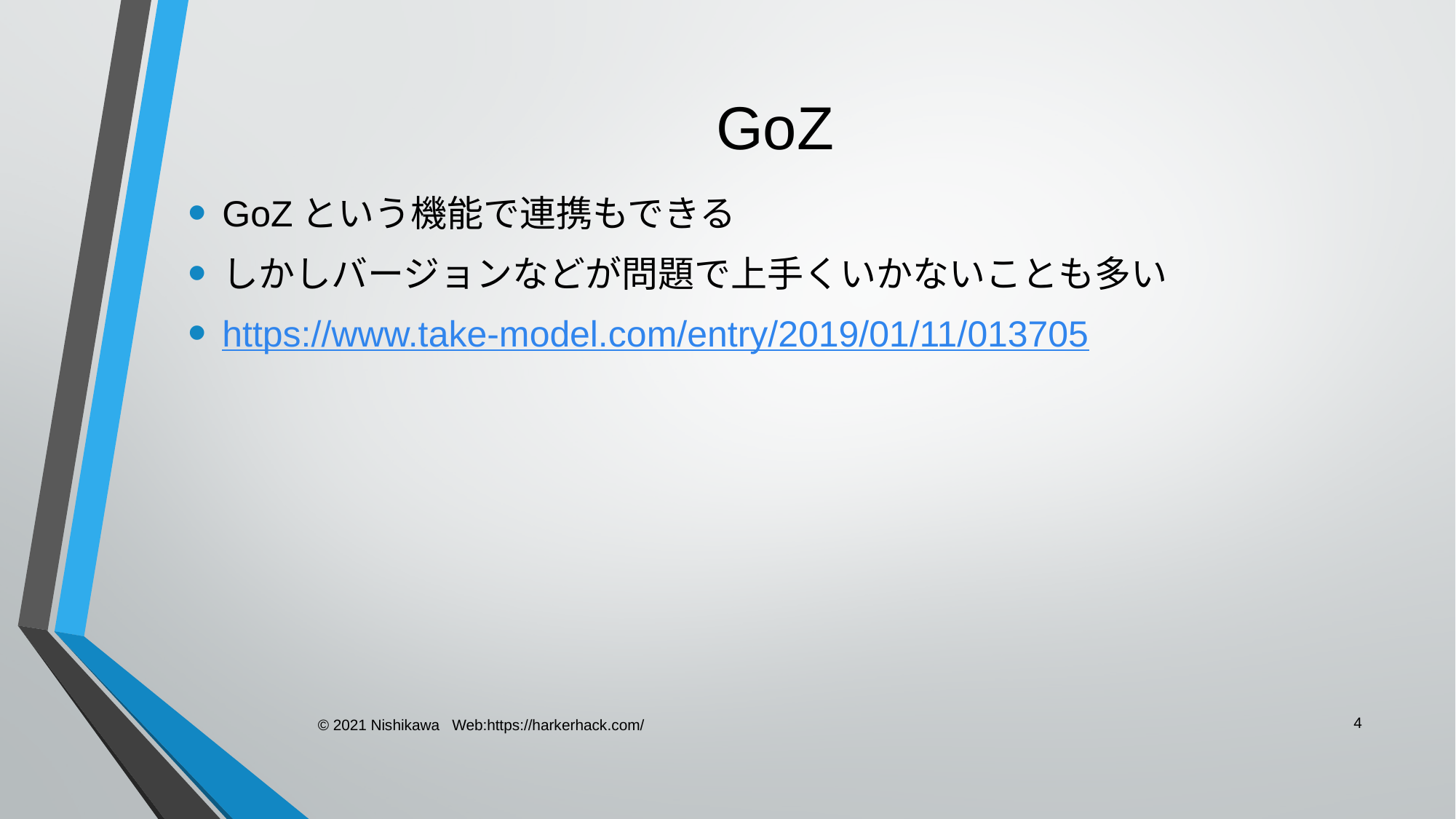

# GoZ
GoZという機能で連携もできる
しかしバージョンなどが問題で上手くいかないことも多い
https://www.take-model.com/entry/2019/01/11/013705

4
© 2021 Nishikawa   Web:https://harkerhack.com/